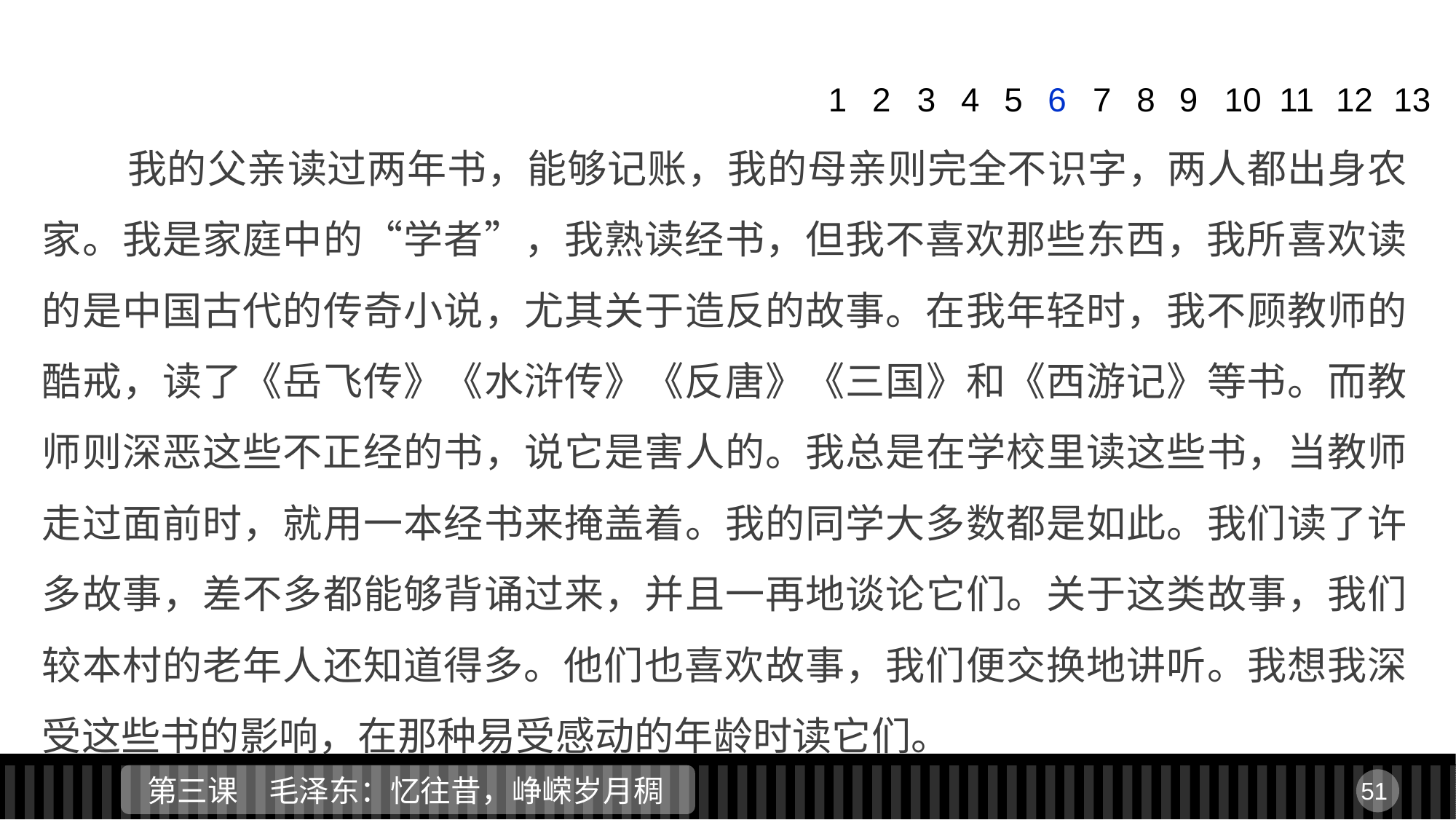

1
2
3
4
5
6
7
8
9
11
12
13
10
        我的父亲读过两年书，能够记账，我的母亲则完全不识字，两人都出身农家。我是家庭中的“学者”，我熟读经书，但我不喜欢那些东西，我所喜欢读的是中国古代的传奇小说，尤其关于造反的故事。在我年轻时，我不顾教师的酷戒，读了《岳飞传》《水浒传》《反唐》《三国》和《西游记》等书。而教师则深恶这些不正经的书，说它是害人的。我总是在学校里读这些书，当教师走过面前时，就用一本经书来掩盖着。我的同学大多数都是如此。我们读了许多故事，差不多都能够背诵过来，并且一再地谈论它们。关于这类故事，我们较本村的老年人还知道得多。他们也喜欢故事，我们便交换地讲听。我想我深受这些书的影响，在那种易受感动的年龄时读它们。